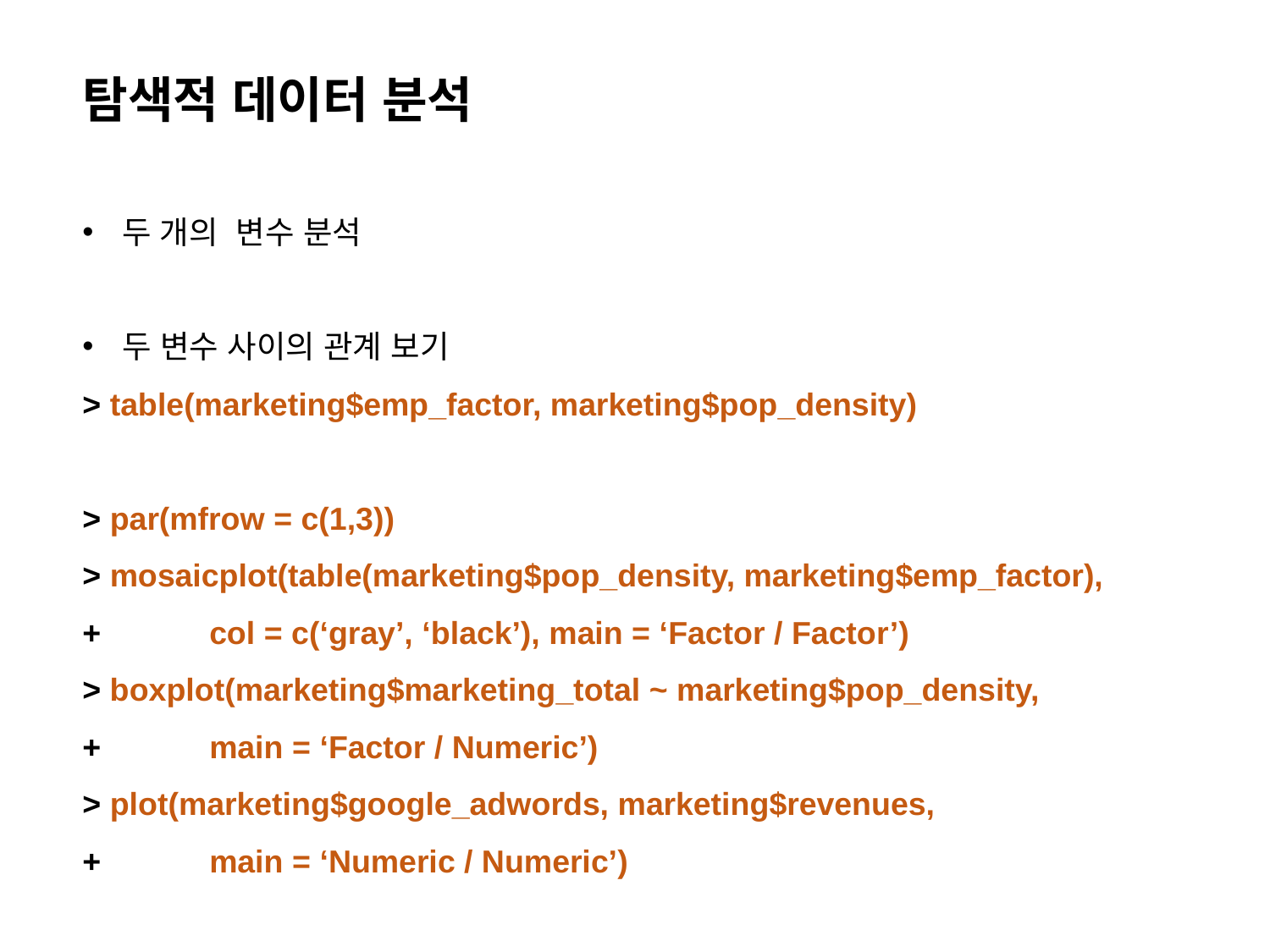

탐색적 데이터 분석
두 개의  변수 분석

두 변수 사이의 관계 보기
> table(marketing$emp_factor, marketing$pop_density)

> par(mfrow = c(1,3))
> mosaicplot(table(marketing$pop_density, marketing$emp_factor),
+	col = c(‘gray’, ‘black’), main = ‘Factor / Factor’)
> boxplot(marketing$marketing_total ~ marketing$pop_density,
+	main = ‘Factor / Numeric’)
> plot(marketing$google_adwords, marketing$revenues,
+	main = ‘Numeric / Numeric’)